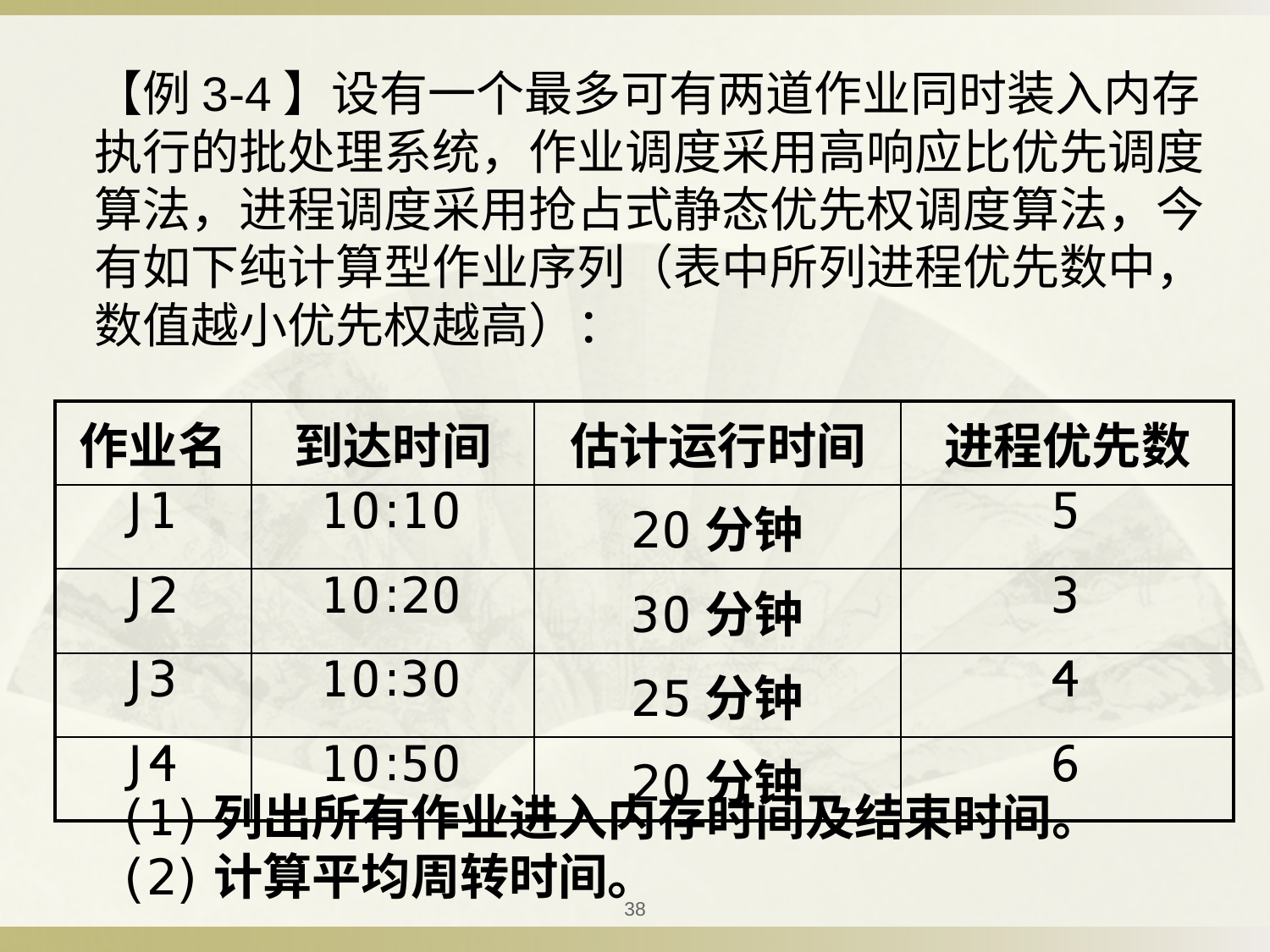

# 【例3-4】设有一个最多可有两道作业同时装入内存执行的批处理系统，作业调度采用高响应比优先调度算法，进程调度采用抢占式静态优先权调度算法，今有如下纯计算型作业序列（表中所列进程优先数中，数值越小优先权越高）：
| 作业名 | 到达时间 | 估计运行时间 | 进程优先数 |
| --- | --- | --- | --- |
| J1 | 10:10 | 20分钟 | 5 |
| J2 | 10:20 | 30分钟 | 3 |
| J3 | 10:30 | 25分钟 | 4 |
| J4 | 10:50 | 20分钟 | 6 |
(1)列出所有作业进入内存时间及结束时间。
(2)计算平均周转时间。
38